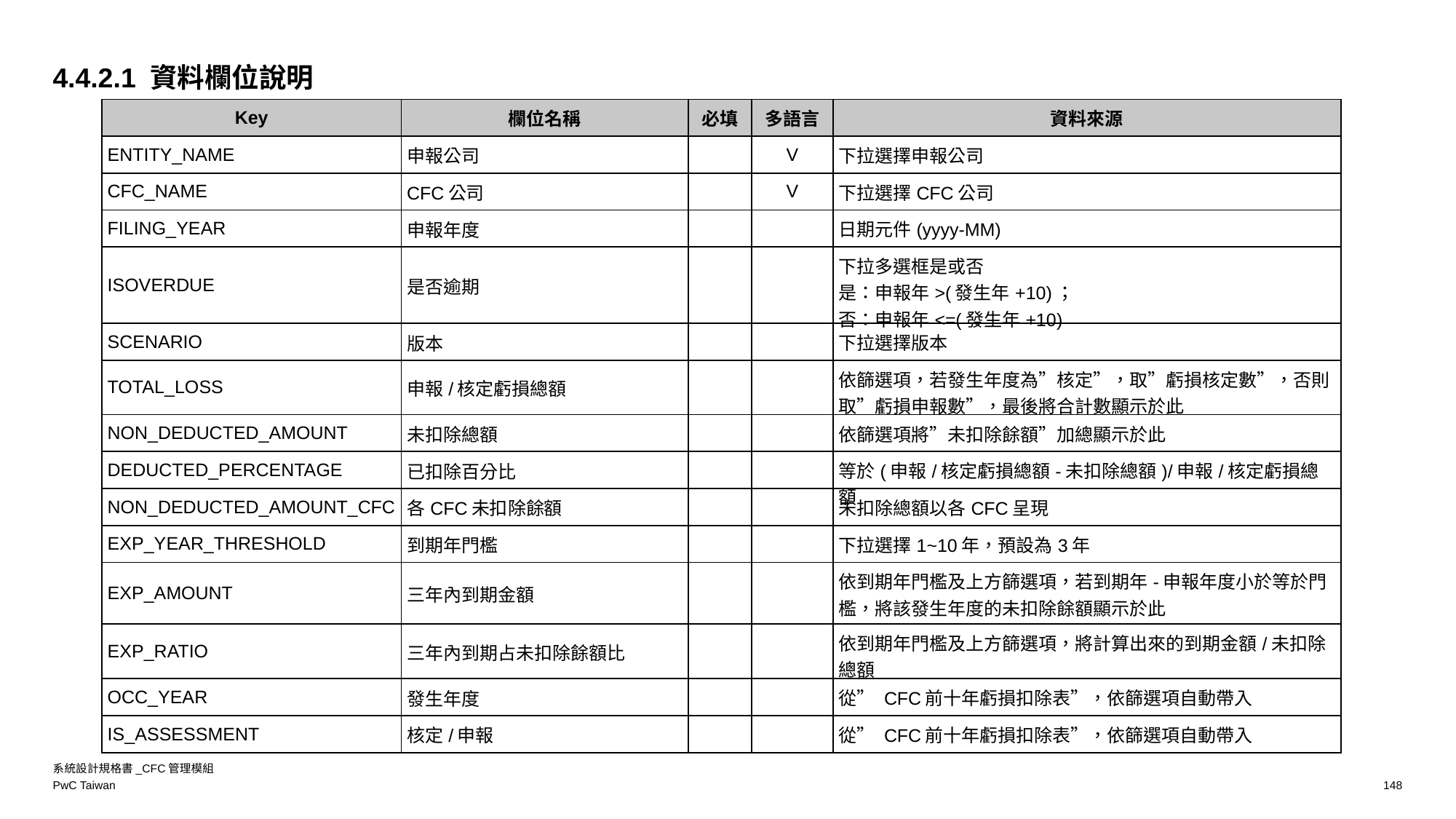

4.4.2.1 資料欄位說明
| Key | 欄位名稱 | 必填 | 多語言 | 資料來源 |
| --- | --- | --- | --- | --- |
| ENTITY\_NAME | 申報公司 |  | V | 下拉選擇申報公司 |
| CFC\_NAME | CFC公司 |  | V | 下拉選擇CFC公司 |
| FILING\_YEAR | 申報年度 |  |  | 日期元件(yyyy-MM) |
| ISOVERDUE | 是否逾期 |  |  | 下拉多選框是或否 是：申報年>(發生年+10)； 否：申報年<=(發生年+10) |
| SCENARIO | 版本 |  |  | 下拉選擇版本 |
| TOTAL\_LOSS | 申報/核定虧損總額 |  |  | 依篩選項，若發生年度為”核定”，取”虧損核定數”，否則取”虧損申報數”，最後將合計數顯示於此 |
| NON\_DEDUCTED\_AMOUNT | 未扣除總額 |  |  | 依篩選項將”未扣除餘額”加總顯示於此 |
| DEDUCTED\_PERCENTAGE | 已扣除百分比 |  |  | 等於(申報/核定虧損總額-未扣除總額)/申報/核定虧損總額 |
| NON\_DEDUCTED\_AMOUNT\_CFC | 各CFC未扣除餘額 |  |  | 未扣除總額以各CFC呈現 |
| EXP\_YEAR\_THRESHOLD | 到期年門檻 |  |  | 下拉選擇1~10年，預設為3年 |
| EXP\_AMOUNT | 三年內到期金額 |  |  | 依到期年門檻及上方篩選項，若到期年-申報年度小於等於門檻，將該發生年度的未扣除餘額顯示於此 |
| EXP\_RATIO | 三年內到期占未扣除餘額比 |  |  | 依到期年門檻及上方篩選項，將計算出來的到期金額/未扣除總額 |
| OCC\_YEAR | 發生年度 |  |  | 從” CFC前十年虧損扣除表”，依篩選項自動帶入 |
| IS\_ASSESSMENT | 核定/申報 |  |  | 從” CFC前十年虧損扣除表”，依篩選項自動帶入 |
系統設計規格書_CFC管理模組
148